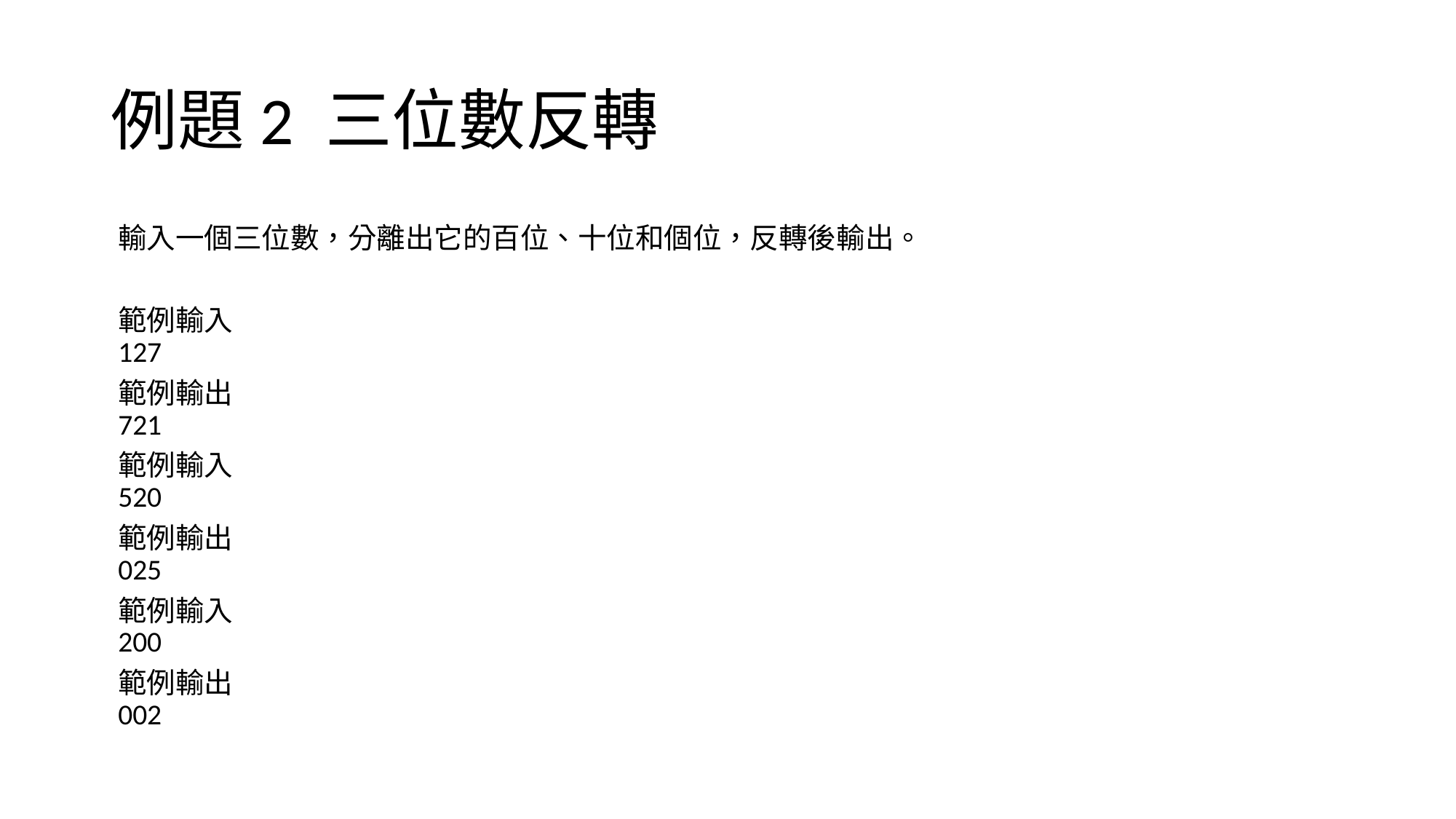

# 例題2 三位數反轉
輸入一個三位數，分離出它的百位、十位和個位，反轉後輸出。

範例輸入
127
範例輸出
721
範例輸入
520
範例輸出
025
範例輸入
200
範例輸出
002